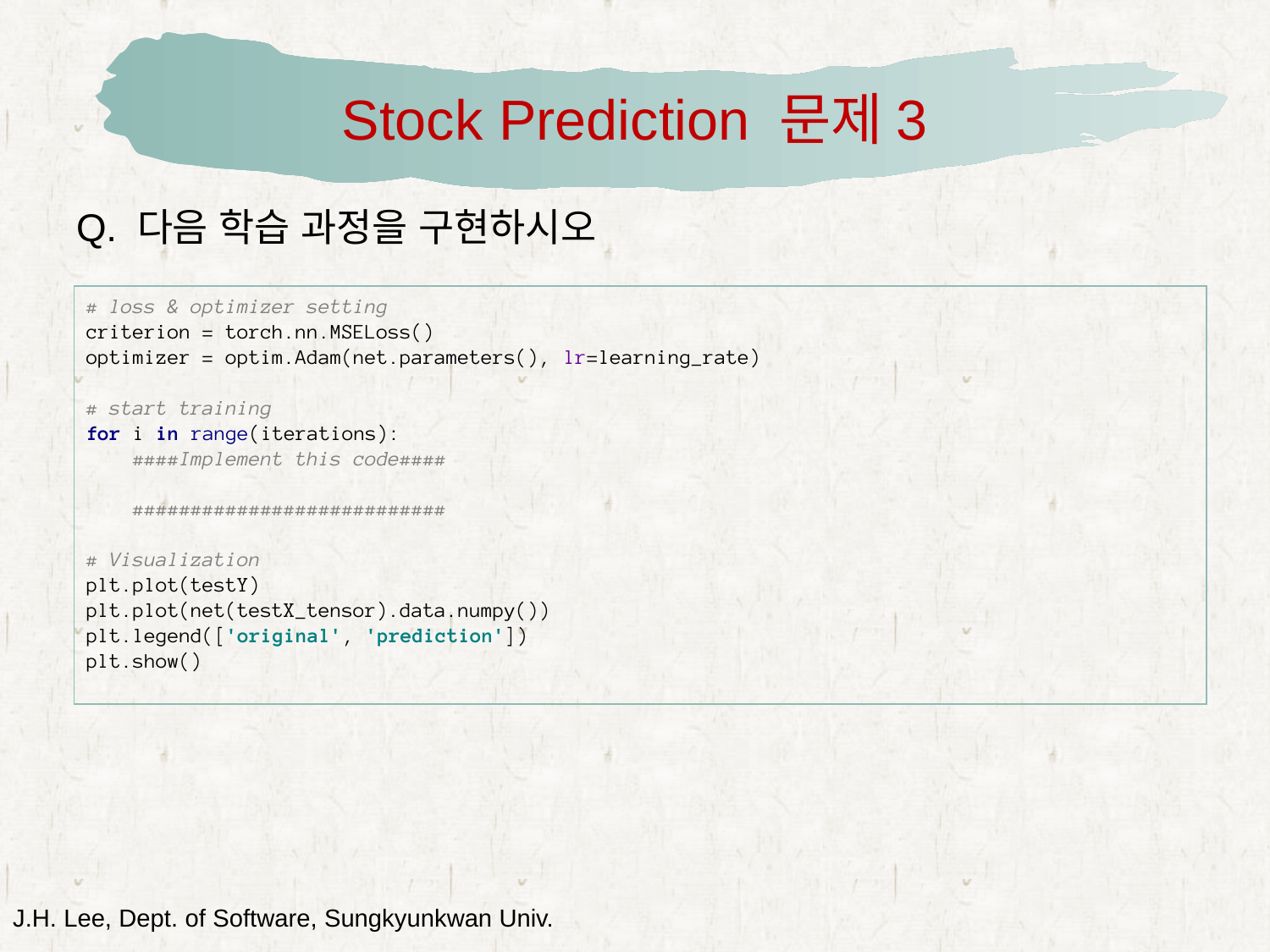

# Stock Prediction 문제3
Q. 다음 학습 과정을 구현하시오

# loss & optimizer setting criterion = torch.nn.MSELoss() optimizer = optim.Adam(net.parameters(), lr=learning_rate)

# start training for i in range(iterations): ####Implement this code#### ###########################

# Visualization
plt.plot(testY)
plt.plot(net(testX_tensor).data.numpy())
plt.legend(['original', 'prediction'])
plt.show()

J.H. Lee, Dept. of Software, Sungkyunkwan Univ.